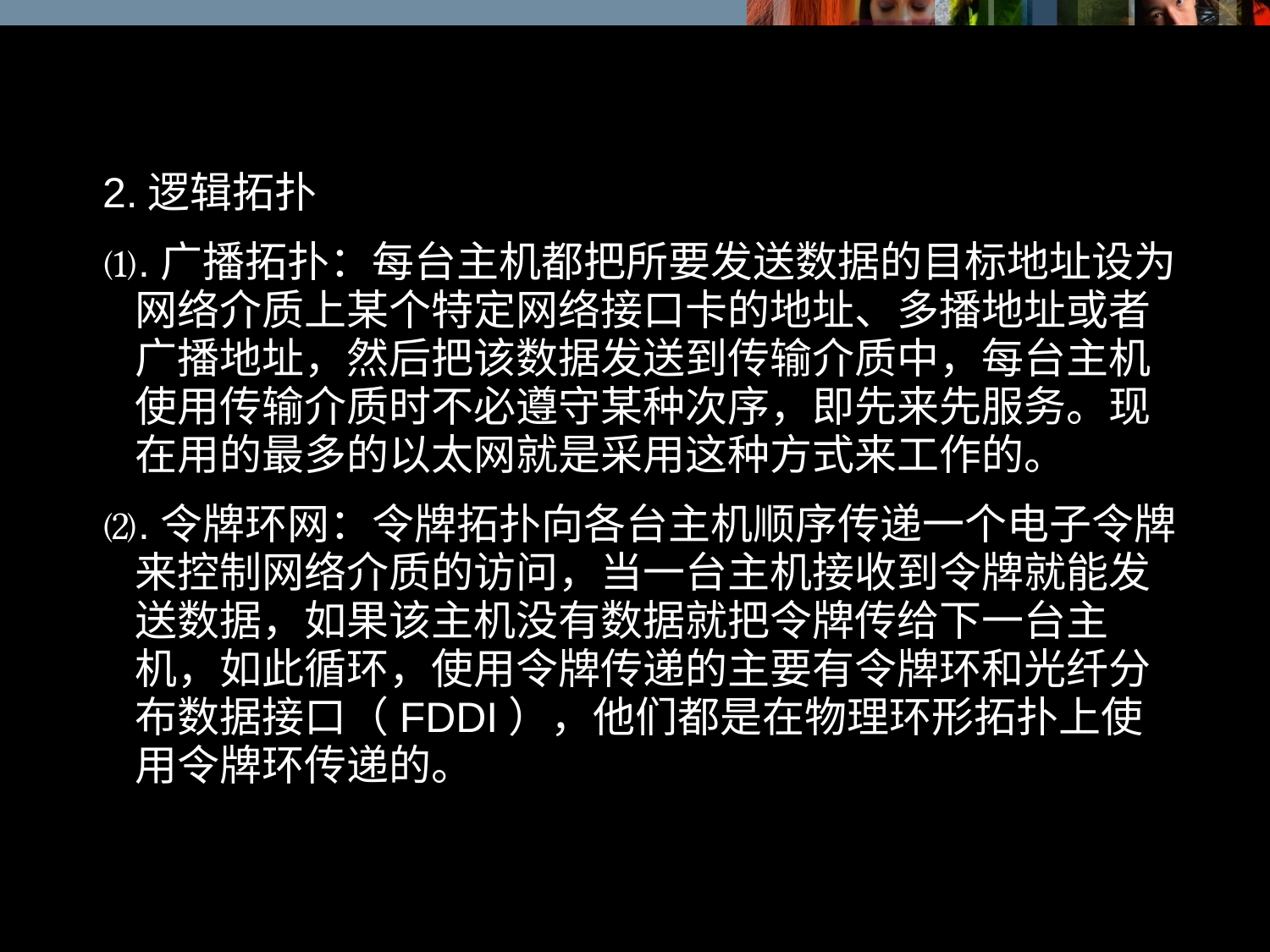

2.逻辑拓扑
⑴.广播拓扑：每台主机都把所要发送数据的目标地址设为网络介质上某个特定网络接口卡的地址、多播地址或者广播地址，然后把该数据发送到传输介质中，每台主机使用传输介质时不必遵守某种次序，即先来先服务。现在用的最多的以太网就是采用这种方式来工作的。
⑵.令牌环网：令牌拓扑向各台主机顺序传递一个电子令牌来控制网络介质的访问，当一台主机接收到令牌就能发送数据，如果该主机没有数据就把令牌传给下一台主机，如此循环，使用令牌传递的主要有令牌环和光纤分布数据接口（FDDI），他们都是在物理环形拓扑上使用令牌环传递的。